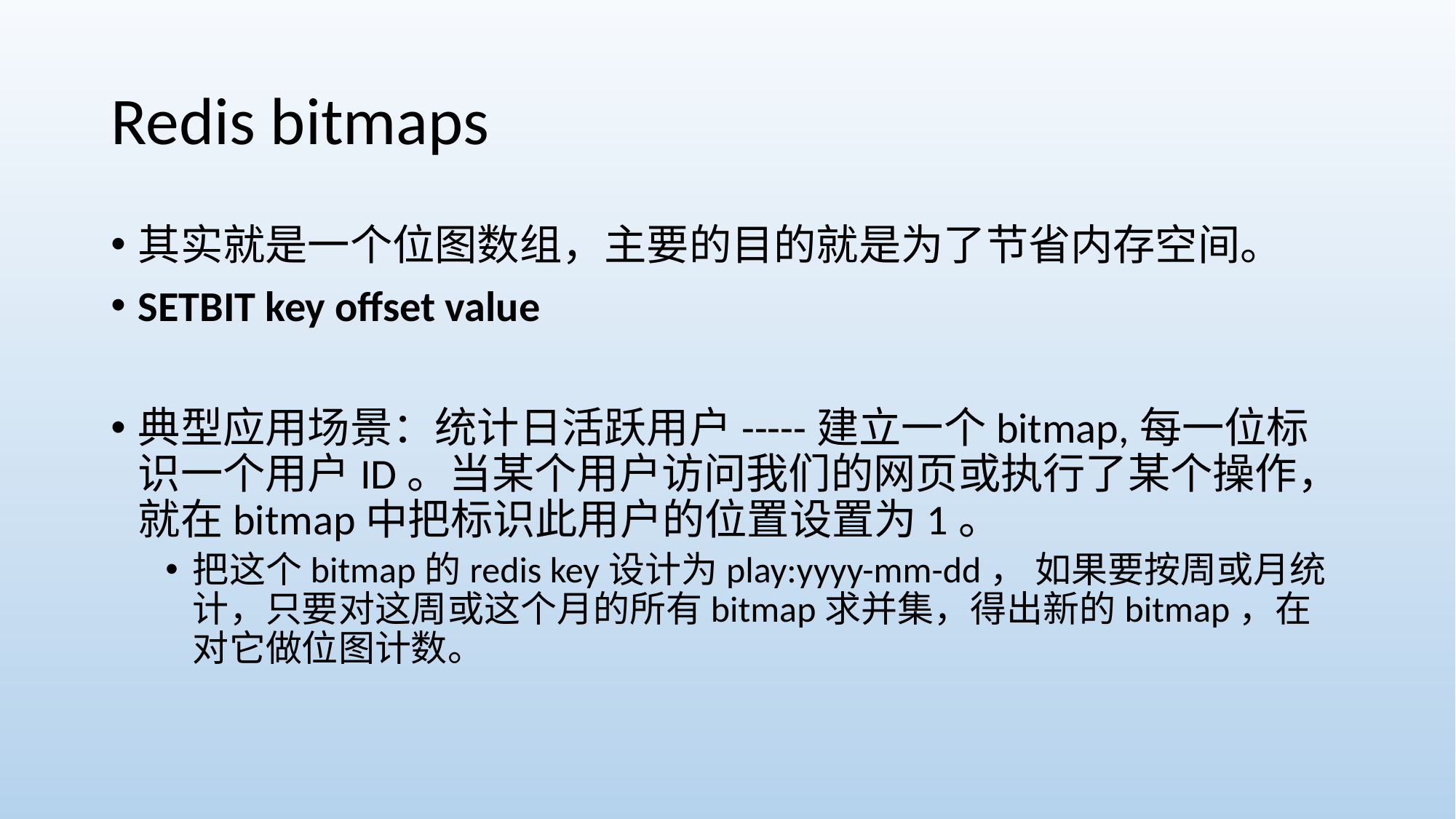

# Redis bitmaps
其实就是一个位图数组，主要的目的就是为了节省内存空间。
SETBIT key offset value

典型应用场景：统计日活跃用户-----建立一个bitmap,每一位标识一个用户ID。当某个用户访问我们的网页或执行了某个操作，就在bitmap中把标识此用户的位置设置为1。
把这个bitmap的redis key设计为play:yyyy-mm-dd， 如果要按周或月统计，只要对这周或这个月的所有bitmap求并集，得出新的bitmap，在对它做位图计数。